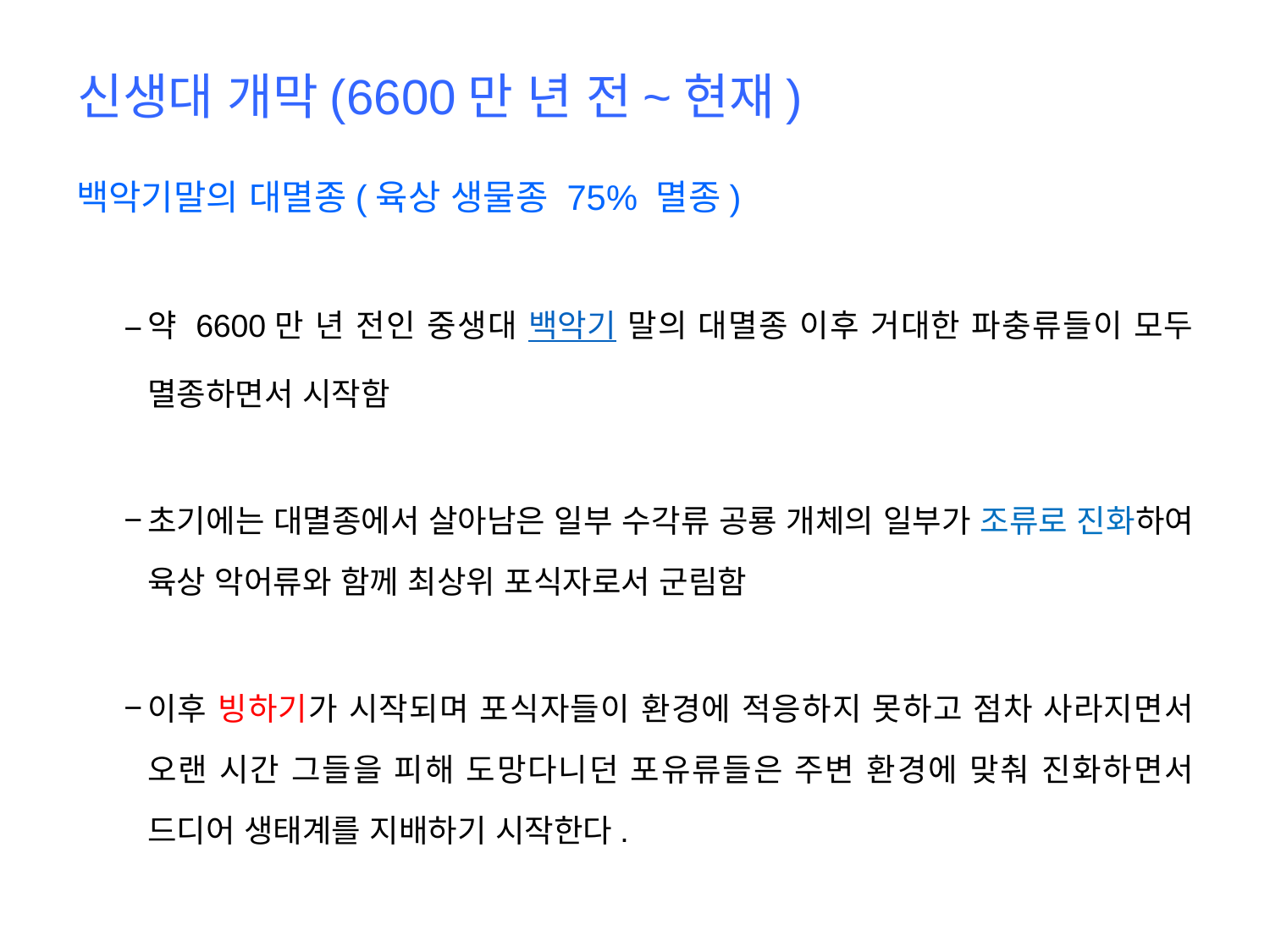

# 신생대 개막(6600만 년 전~현재)
백악기말의 대멸종(육상 생물종 75% 멸종)

약 6600만 년 전인 중생대 백악기 말의 대멸종 이후 거대한 파충류들이 모두 멸종하면서 시작함

초기에는 대멸종에서 살아남은 일부 수각류 공룡 개체의 일부가 조류로 진화하여 육상 악어류와 함께 최상위 포식자로서 군림함

이후 빙하기가 시작되며 포식자들이 환경에 적응하지 못하고 점차 사라지면서 오랜 시간 그들을 피해 도망다니던 포유류들은 주변 환경에 맞춰 진화하면서 드디어 생태계를 지배하기 시작한다.